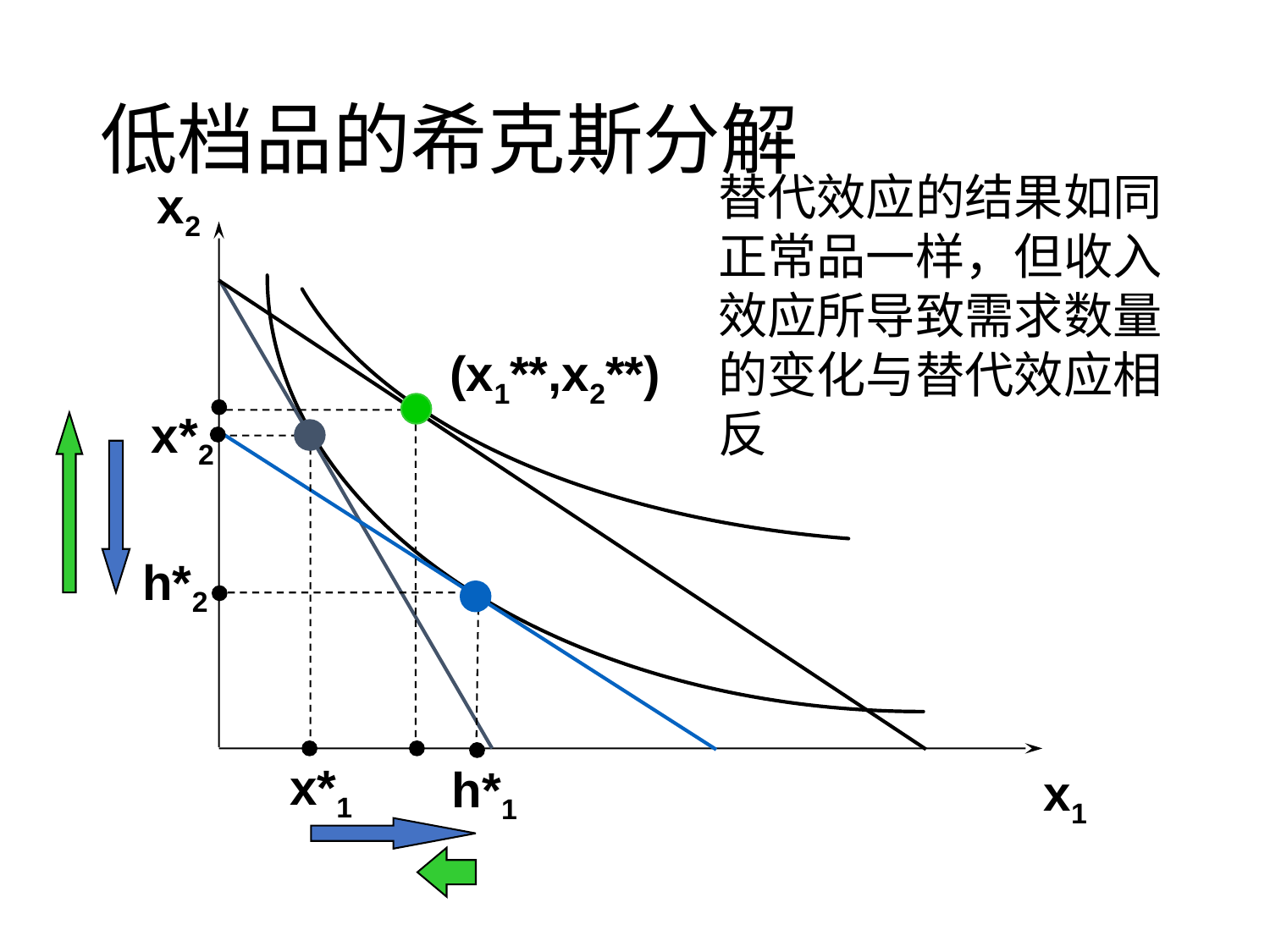

# 低档品的希克斯分解
替代效应的结果如同正常品一样，但收入效应所导致需求数量的变化与替代效应相反

x2

(x1**,x2**)

x*2

h*2

x*1
h*1
x1